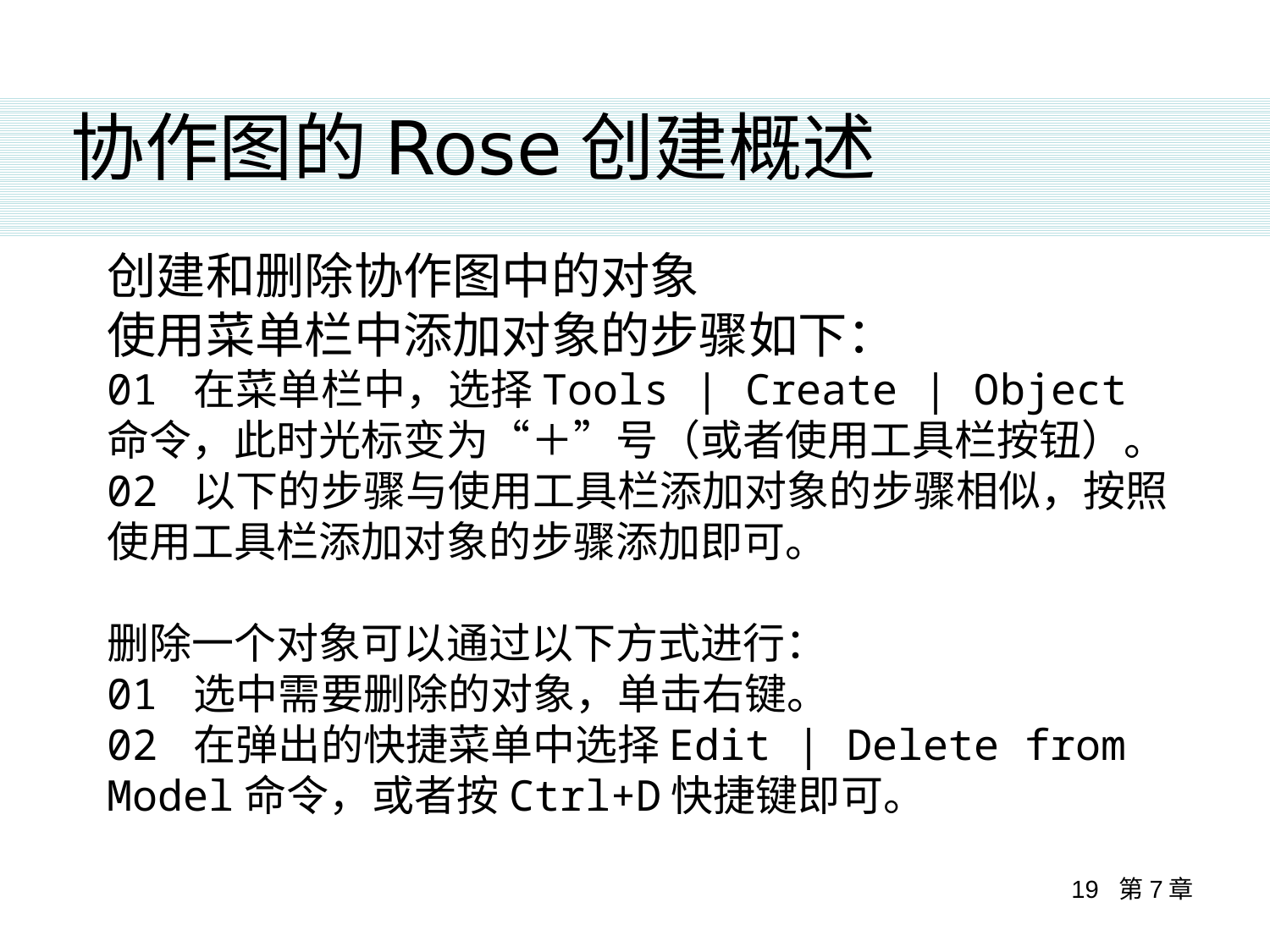

协作图的Rose创建概述
创建和删除协作图中的对象
使用菜单栏中添加对象的步骤如下：
01 在菜单栏中，选择Tools | Create | Object命令，此时光标变为“＋”号（或者使用工具栏按钮）。
02 以下的步骤与使用工具栏添加对象的步骤相似，按照使用工具栏添加对象的步骤添加即可。

删除一个对象可以通过以下方式进行：
01 选中需要删除的对象，单击右键。
02 在弹出的快捷菜单中选择Edit | Delete from Model命令，或者按Ctrl+D快捷键即可。
19  第7章